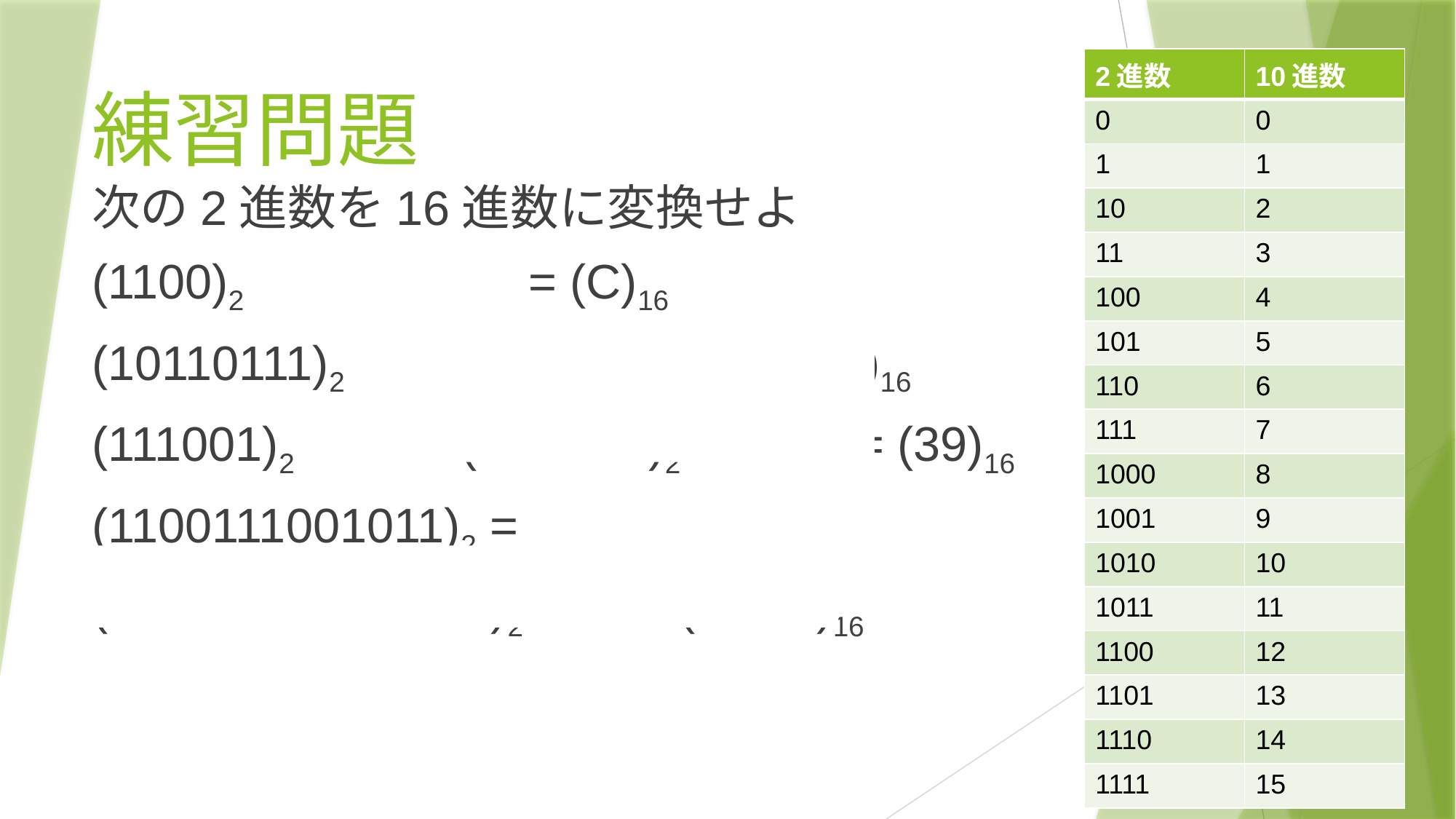

| 2進数 | 10進数 |
| --- | --- |
| 0 | 0 |
| 1 | 1 |
| 10 | 2 |
| 11 | 3 |
| 100 | 4 |
| 101 | 5 |
| 110 | 6 |
| 111 | 7 |
| 1000 | 8 |
| 1001 | 9 |
| 1010 | 10 |
| 1011 | 11 |
| 1100 | 12 |
| 1101 | 13 |
| 1110 | 14 |
| 1111 | 15 |
# 練習問題
次の2進数を16進数に変換せよ
(1100)2			= (C)16
(10110111)2 	= (1011 0111)2 	= (B7)16
(111001)2 		= (11 1001)2 		= (39)16
(1100111001011)2 =
(1 1001 1100 1011)2 	= (19CB)16